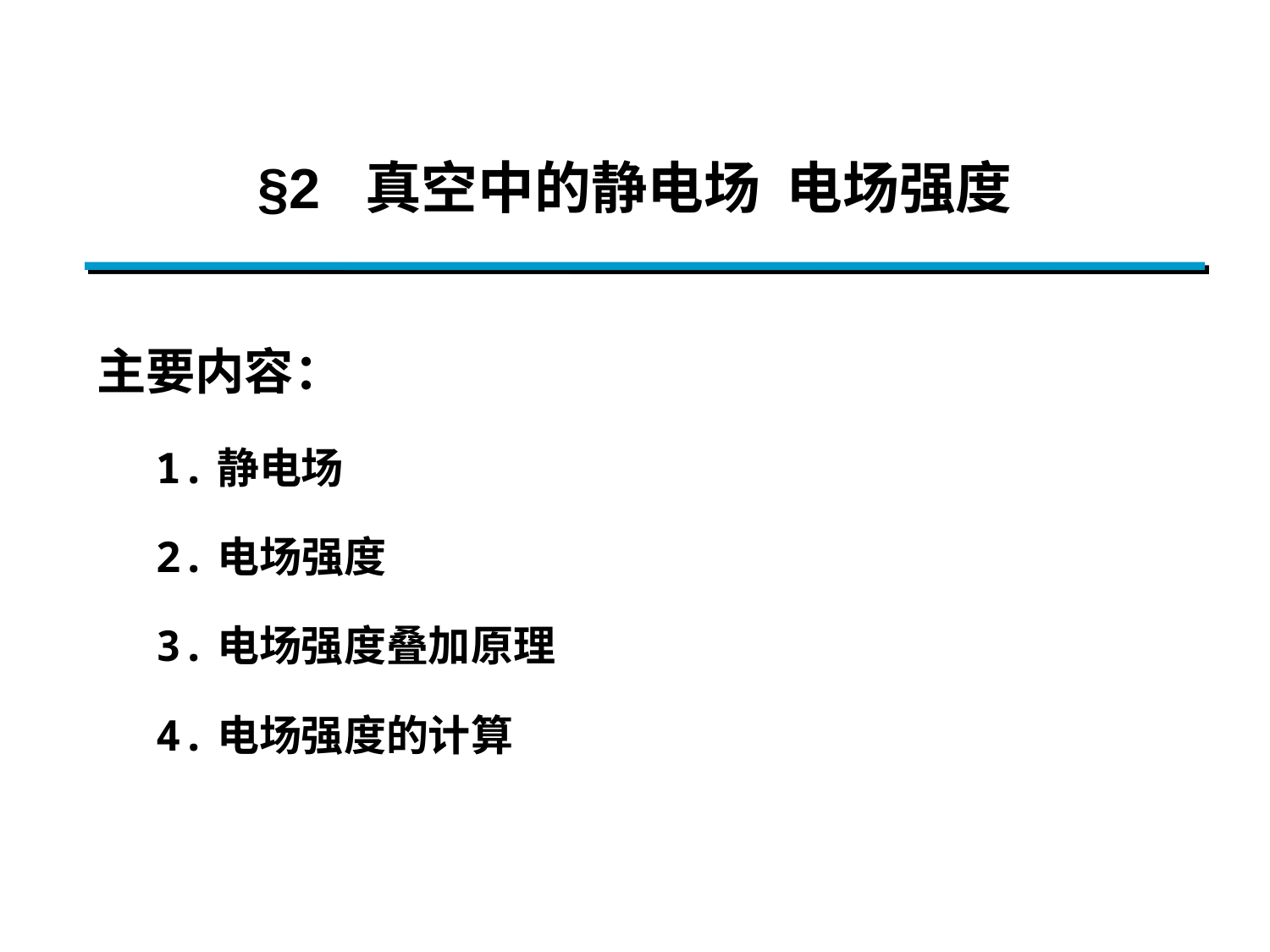

§2  真空中的静电场  电场强度

主要内容：
1.静电场
2.电场强度
3.电场强度叠加原理
4.电场强度的计算